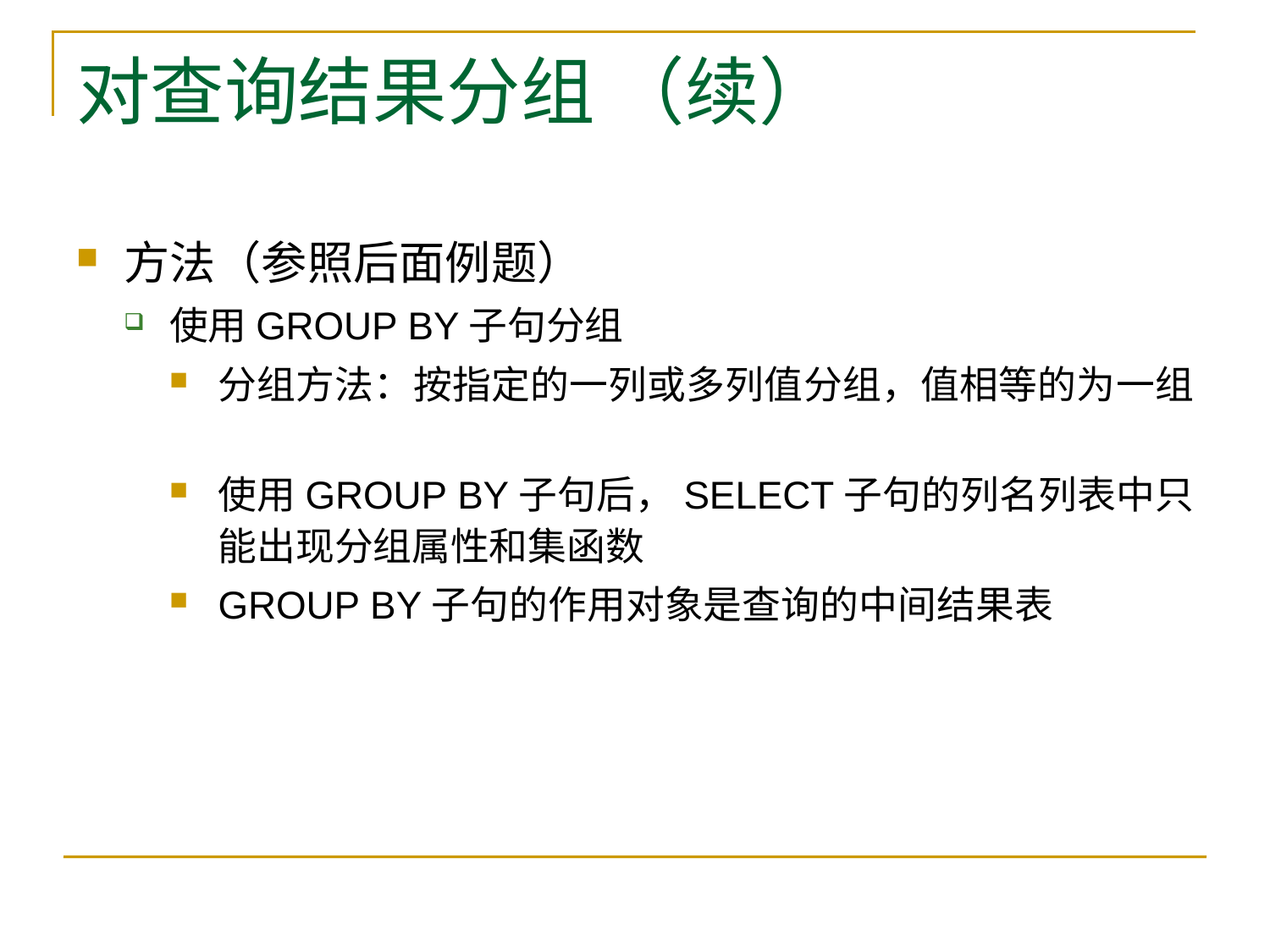

# 对查询结果分组 （续）
方法（参照后面例题）
使用GROUP BY子句分组
分组方法：按指定的一列或多列值分组，值相等的为一组
使用GROUP BY子句后，SELECT子句的列名列表中只能出现分组属性和集函数
GROUP BY子句的作用对象是查询的中间结果表